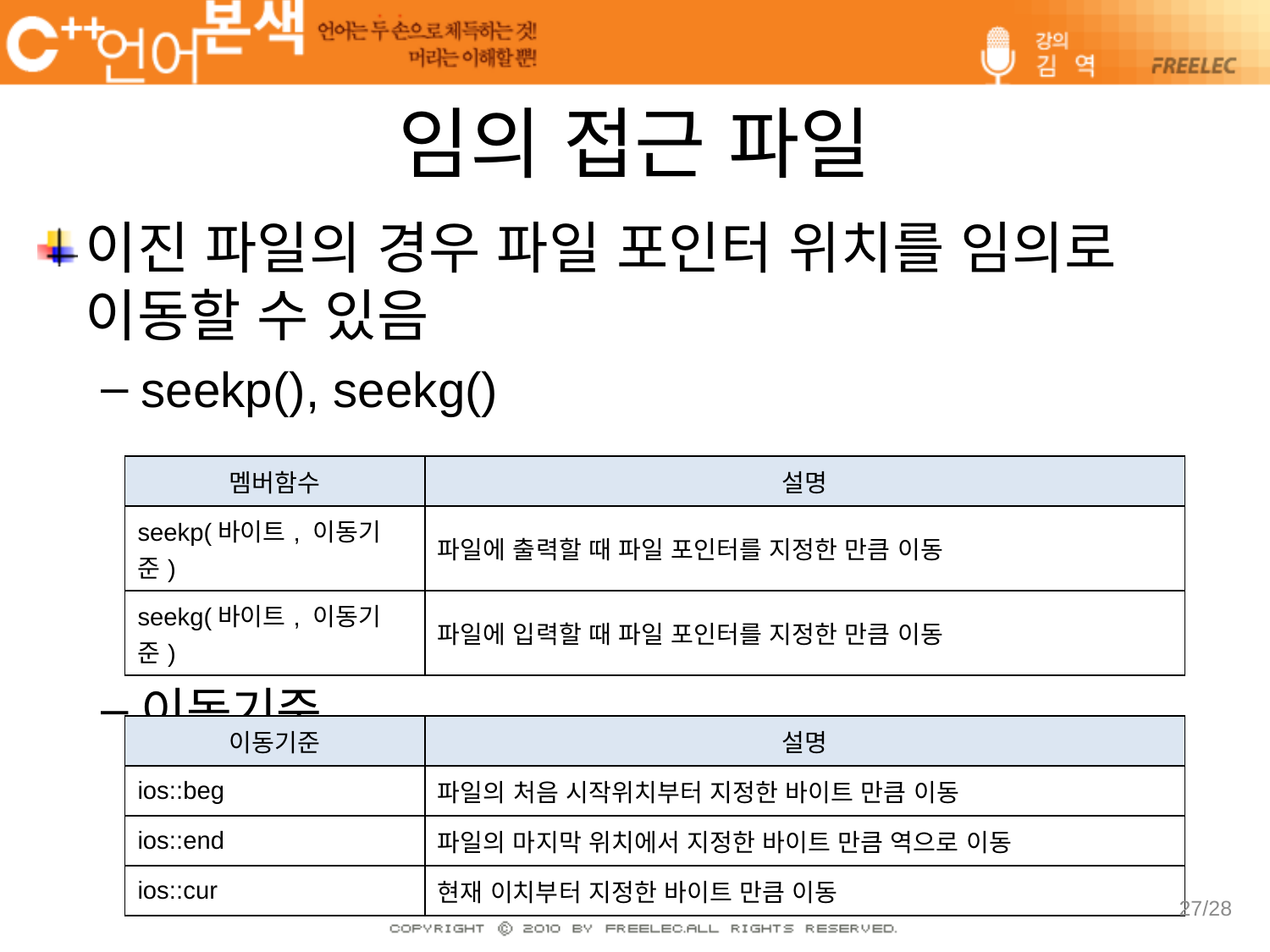

# 임의 접근 파일
이진 파일의 경우 파일 포인터 위치를 임의로 이동할 수 있음
seekp(), seekg()

이동기준
| 멤버함수 | 설명 |
| --- | --- |
| seekp(바이트, 이동기준) | 파일에 출력할 때 파일 포인터를 지정한 만큼 이동 |
| seekg(바이트, 이동기준) | 파일에 입력할 때 파일 포인터를 지정한 만큼 이동 |
| 이동기준 | 설명 |
| --- | --- |
| ios::beg | 파일의 처음 시작위치부터 지정한 바이트 만큼 이동 |
| ios::end | 파일의 마지막 위치에서 지정한 바이트 만큼 역으로 이동 |
| ios::cur | 현재 이치부터 지정한 바이트 만큼 이동 |
27/28